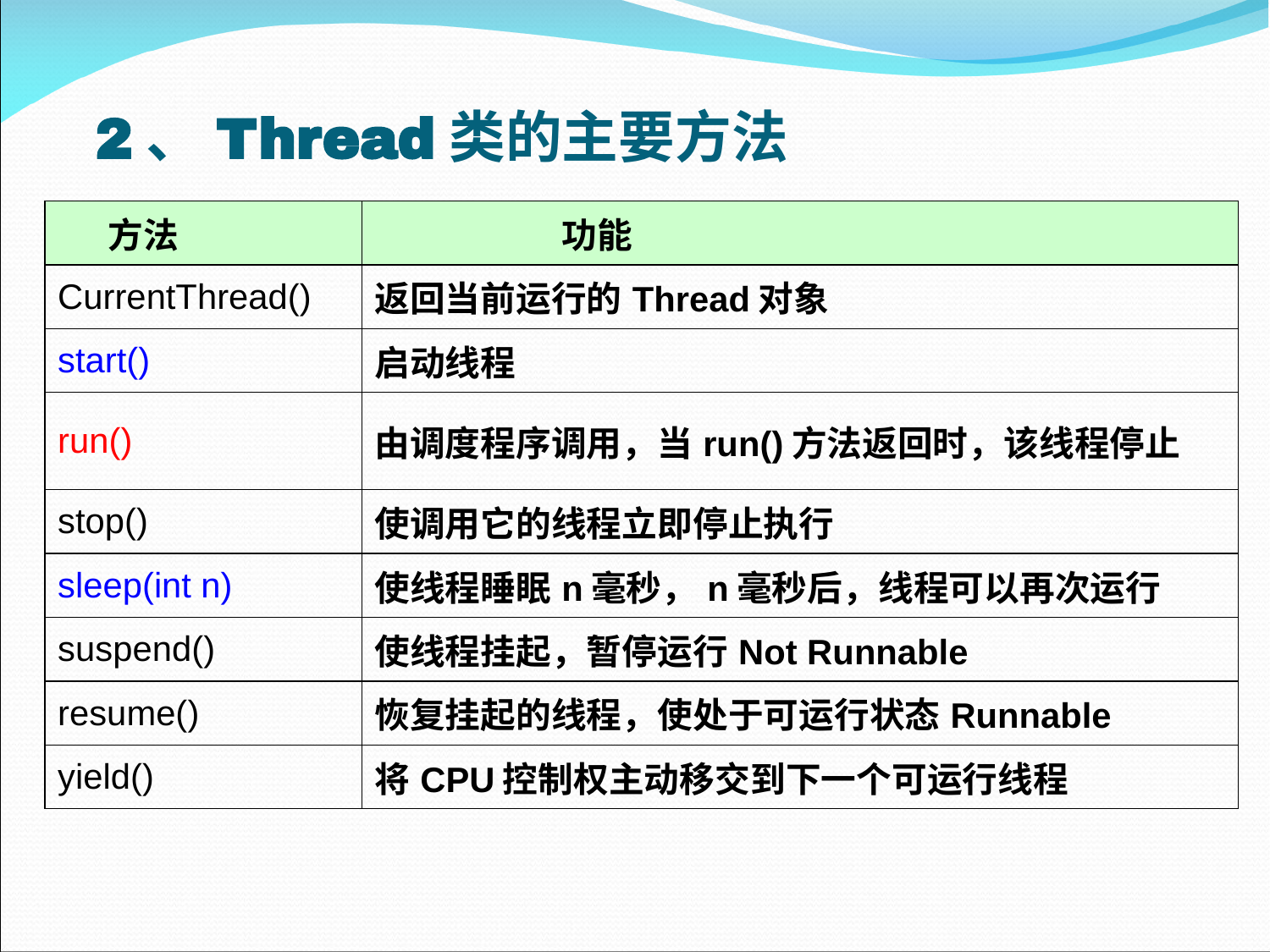

# 2、Thread类的主要方法
| 方法 | 功能 |
| --- | --- |
| CurrentThread() | 返回当前运行的Thread对象 |
| start() | 启动线程 |
| run() | 由调度程序调用，当run()方法返回时，该线程停止 |
| stop() | 使调用它的线程立即停止执行 |
| sleep(int n) | 使线程睡眠n毫秒，n毫秒后，线程可以再次运行 |
| suspend() | 使线程挂起，暂停运行Not Runnable |
| resume() | 恢复挂起的线程，使处于可运行状态Runnable |
| yield() | 将CPU控制权主动移交到下一个可运行线程 |